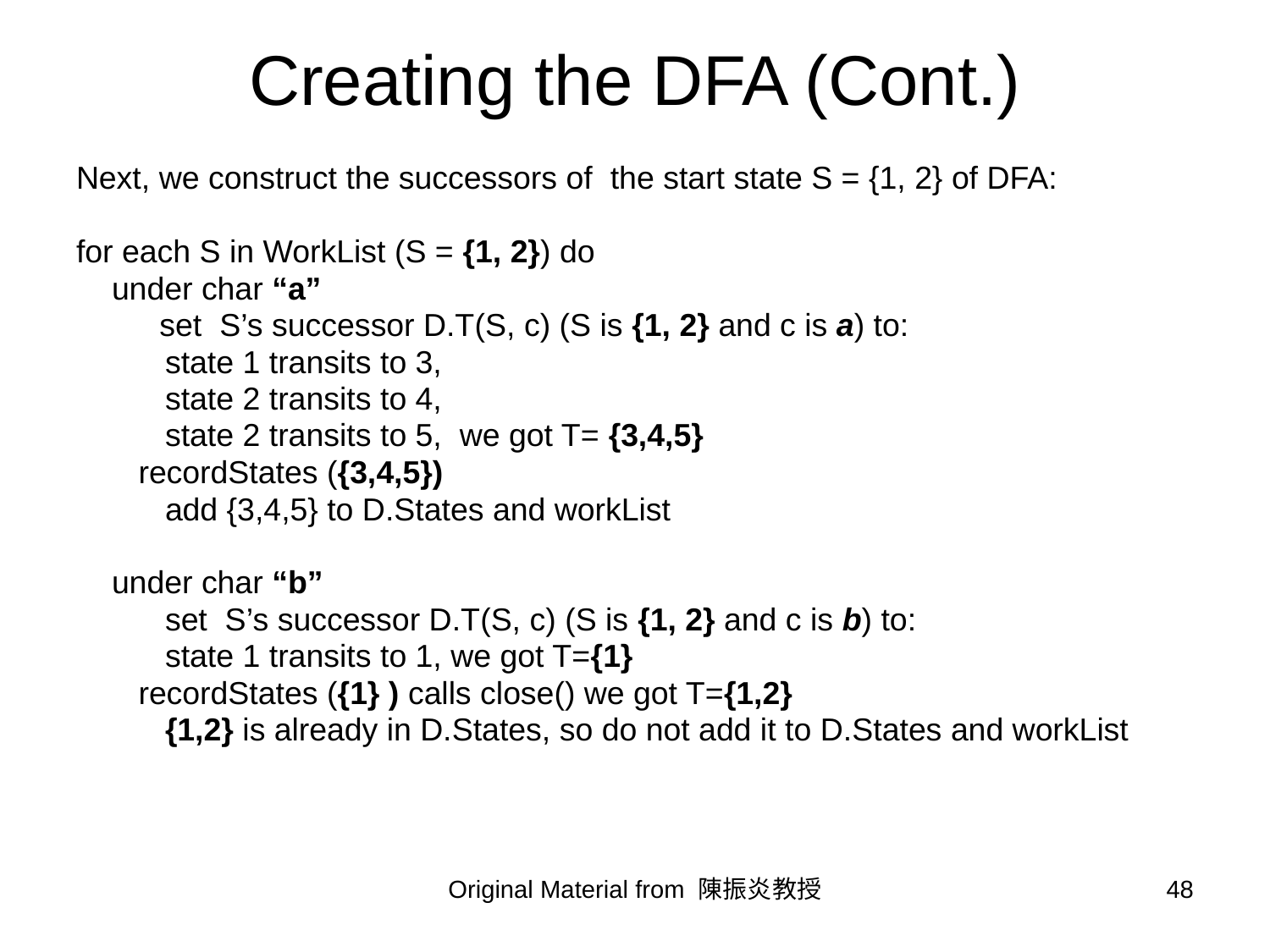

# Creating the DFA (Cont.)
Next, we construct the successors of  the start state S = {1, 2} of DFA:

for each S in WorkList (S = {1, 2}) do
    under char “a”
	    set  S’s successor D.T(S, c) (S is {1, 2} and c is a) to:
          state 1 transits to 3,
          state 2 transits to 4,
          state 2 transits to 5,  we got T= {3,4,5}
       recordStates ({3,4,5})
          add {3,4,5} to D.States and workList

    under char “b”
          set  S’s successor D.T(S, c) (S is {1, 2} and c is b) to:
          state 1 transits to 1, we got T={1}
       recordStates ({1} ) calls close() we got T={1,2}
          {1,2} is already in D.States, so do not add it to D.States and workList

Original Material from 陳振炎教授
48